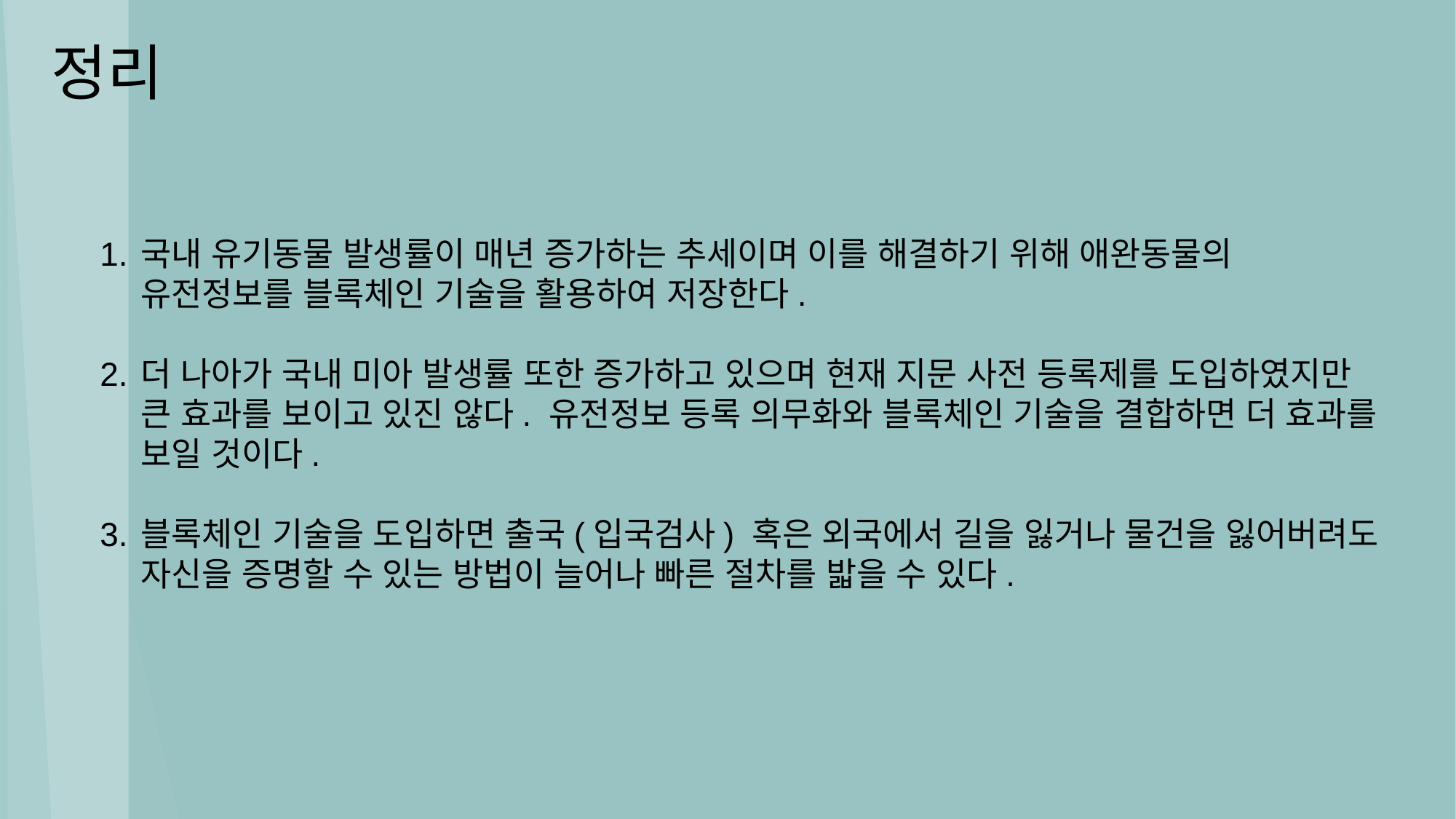

# 정리
국내 유기동물 발생률이 매년 증가하는 추세이며 이를 해결하기 위해 애완동물의 유전정보를 블록체인 기술을 활용하여 저장한다.

더 나아가 국내 미아 발생률 또한 증가하고 있으며 현재 지문 사전 등록제를 도입하였지만 큰 효과를 보이고 있진 않다. 유전정보 등록 의무화와 블록체인 기술을 결합하면 더 효과를 보일 것이다.

블록체인 기술을 도입하면 출국(입국검사) 혹은 외국에서 길을 잃거나 물건을 잃어버려도 자신을 증명할 수 있는 방법이 늘어나 빠른 절차를 밟을 수 있다.